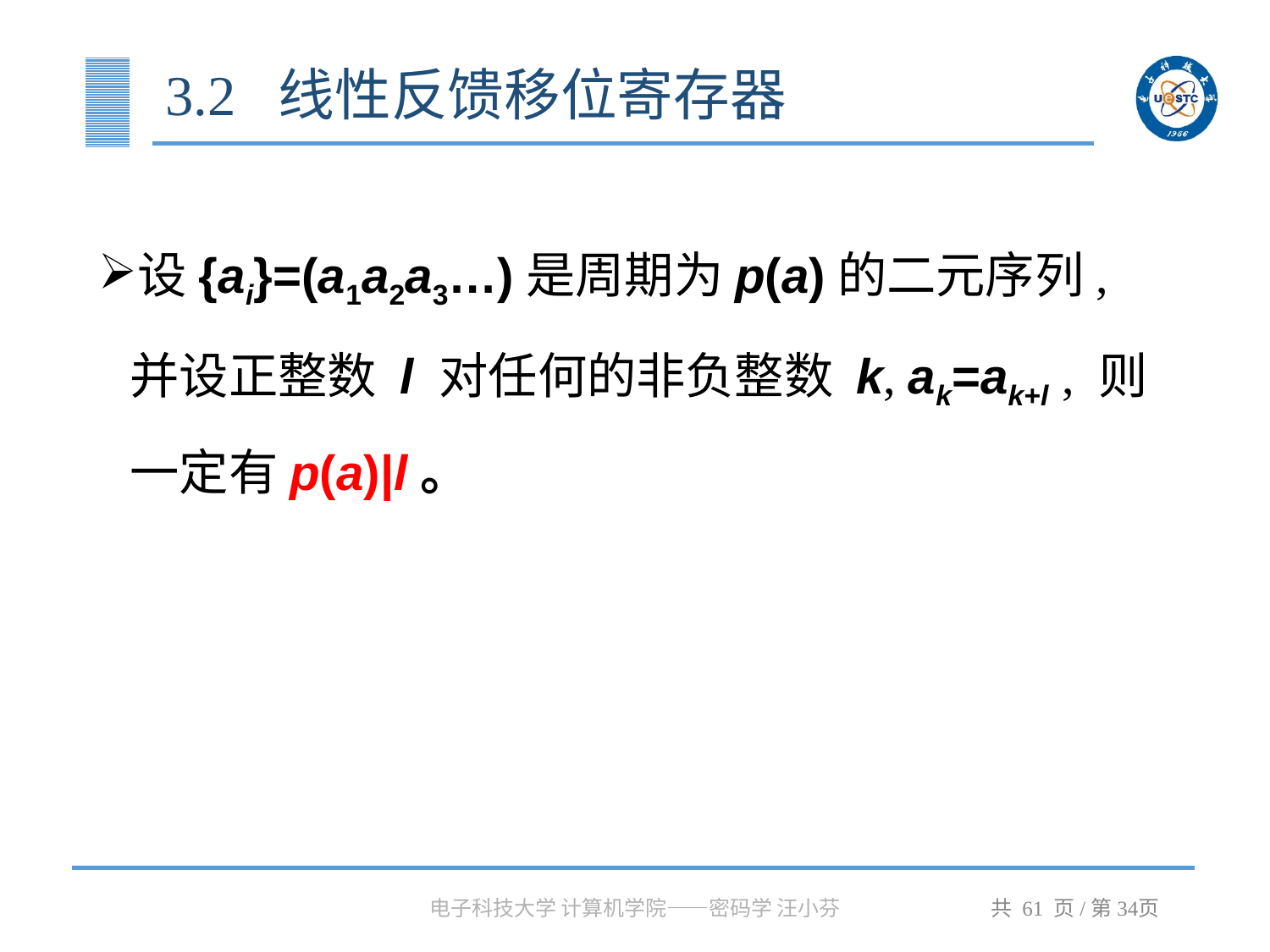

# 3.2  线性反馈移位寄存器
设{ai}=(a1a2a3…)是周期为p(a)的二元序列, 并设正整数 l 对任何的非负整数 k, ak=ak+l , 则一定有p(a)|l。

电子科技大学 计算机学院——密码学 汪小芬
共 61 页/第34页